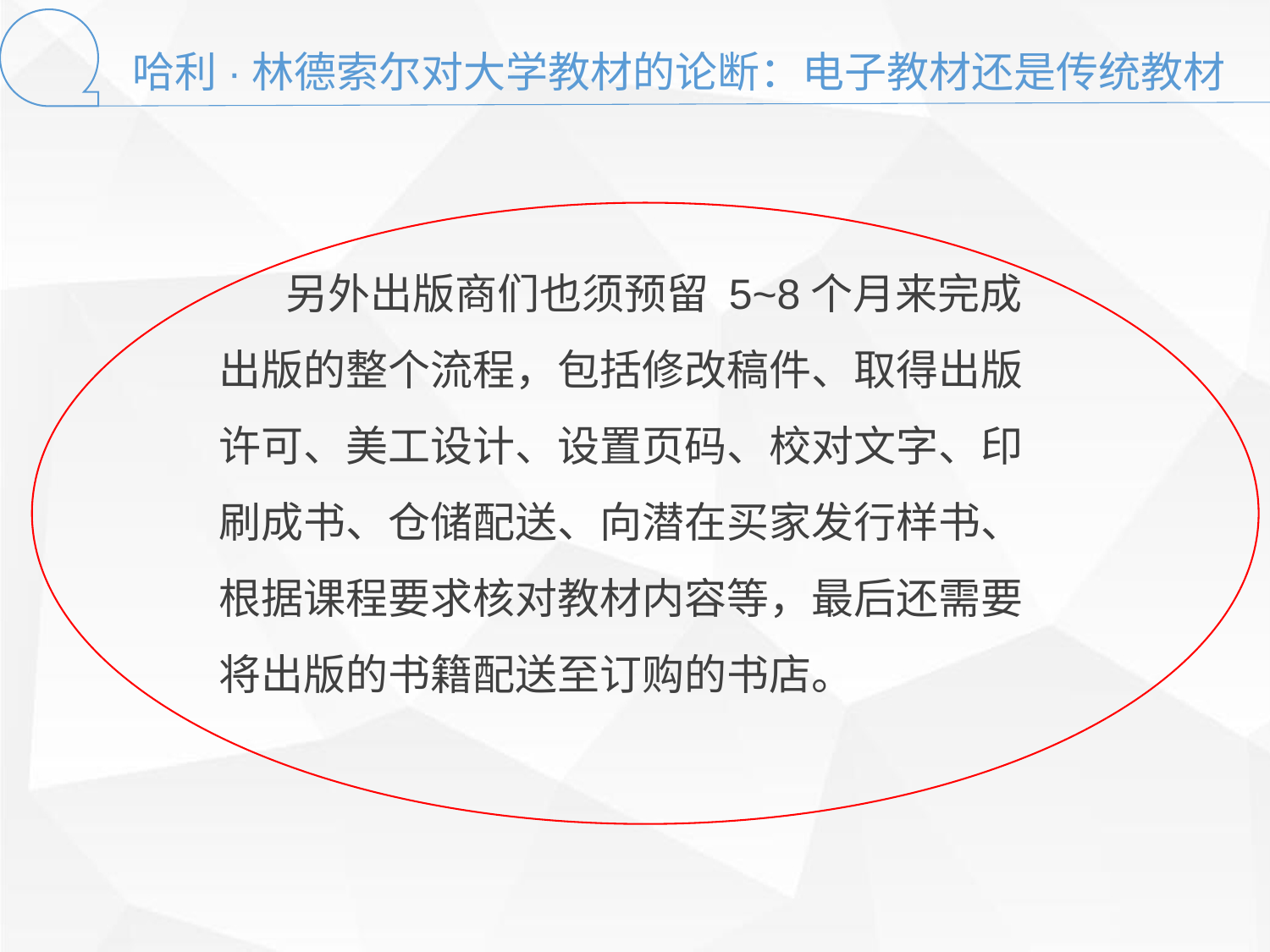

哈利·林德索尔对大学教材的论断：电子教材还是传统教材

      另外出版商们也须预留 5~8个月来完成出版的整个流程，包括修改稿件、取得出版许可、美工设计、设置页码、校对文字、印刷成书、仓储配送、向潜在买家发行样书、根据课程要求核对教材内容等，最后还需要将出版的书籍配送至订购的书店。